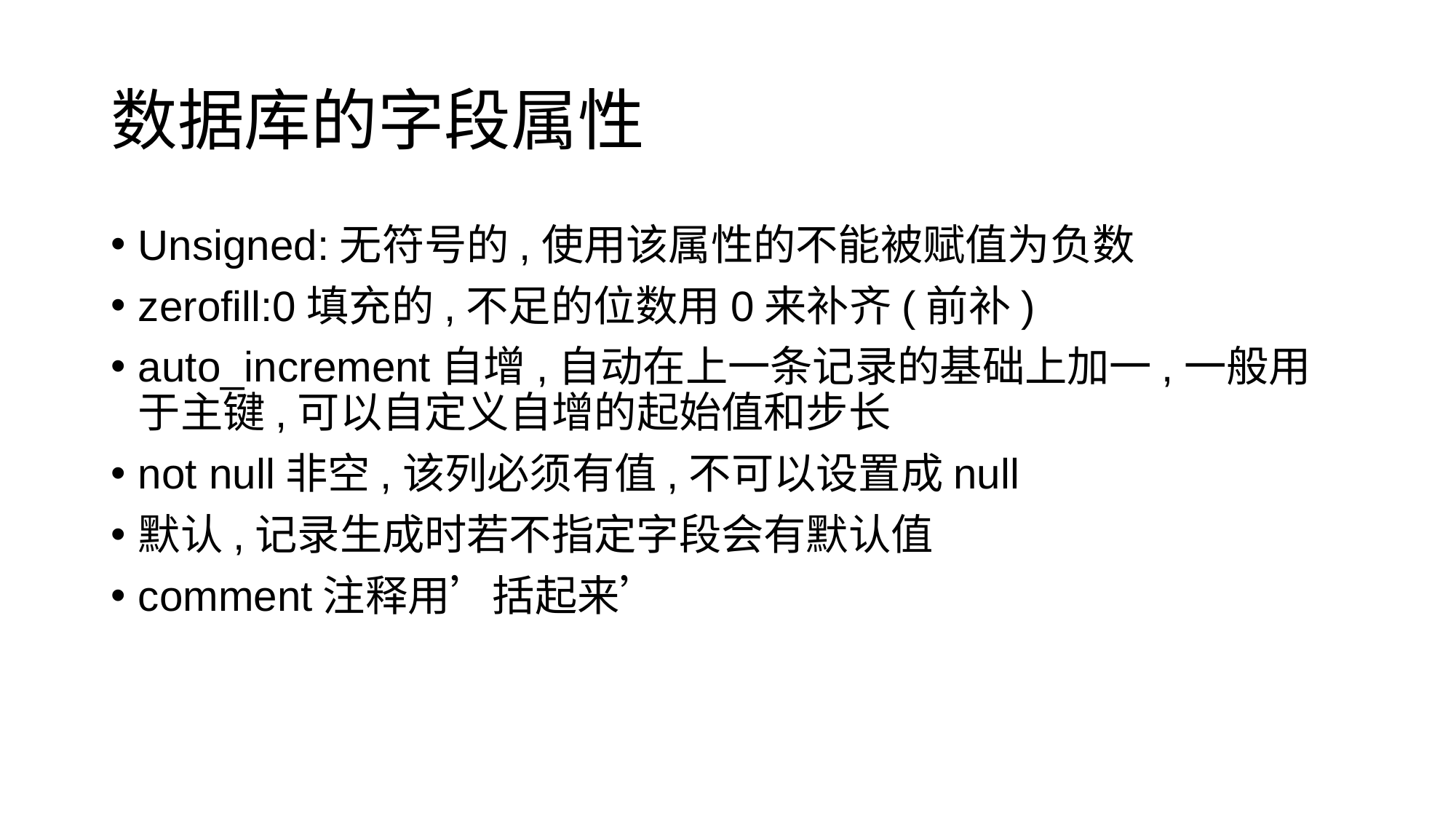

# 数据库的字段属性
Unsigned:无符号的,使用该属性的不能被赋值为负数
zerofill:0填充的,不足的位数用0来补齐(前补)
auto_increment自增,自动在上一条记录的基础上加一,一般用于主键,可以自定义自增的起始值和步长
not null非空,该列必须有值,不可以设置成null
默认,记录生成时若不指定字段会有默认值
comment注释用’括起来’